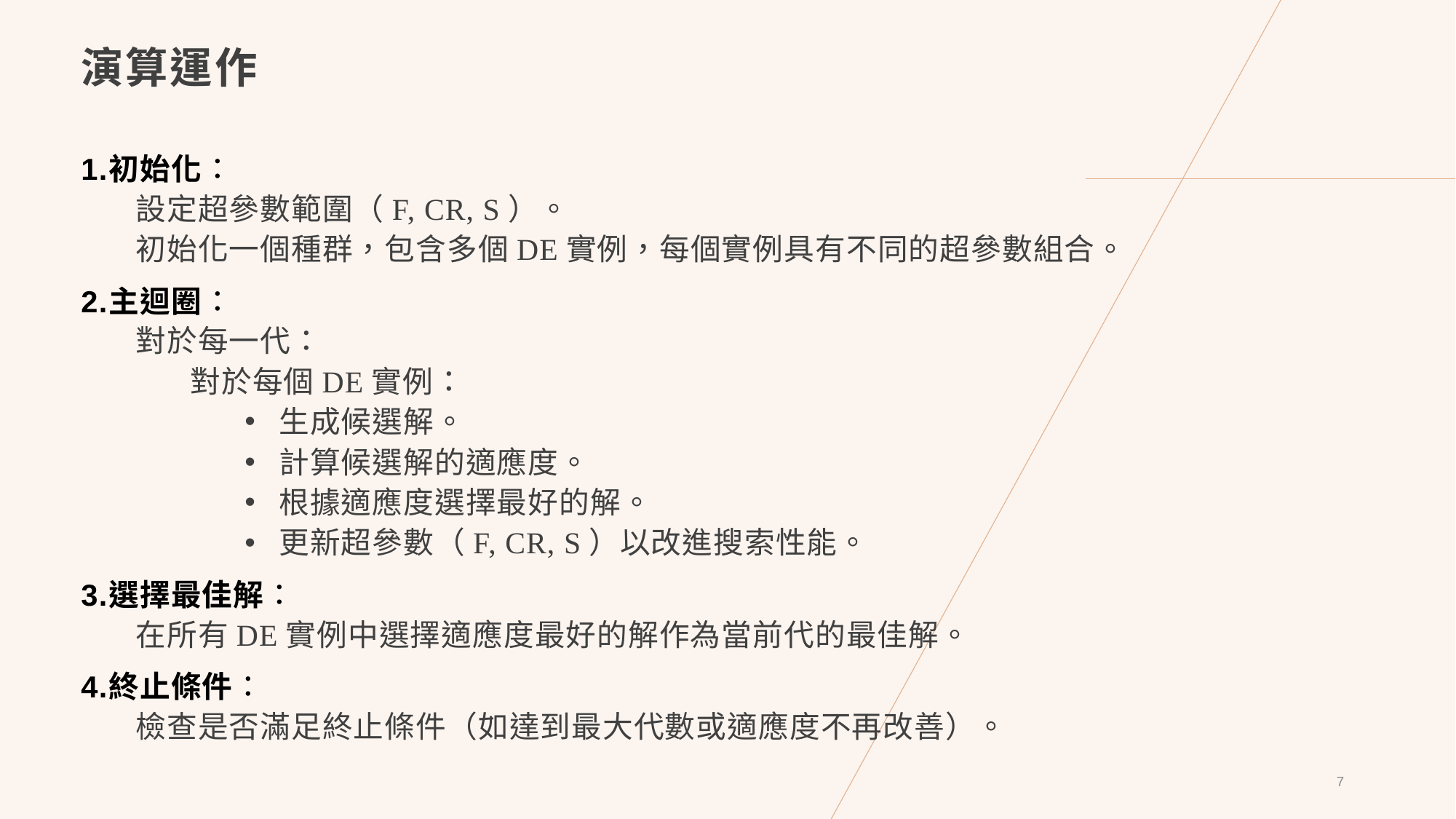

# 演算運作
初始化：
設定超參數範圍（F, CR, S）。
初始化一個種群，包含多個DE實例，每個實例具有不同的超參數組合。
主迴圈：
對於每一代：
對於每個DE實例：
生成候選解。
計算候選解的適應度。
根據適應度選擇最好的解。
更新超參數（F, CR, S）以改進搜索性能。
選擇最佳解：
在所有DE實例中選擇適應度最好的解作為當前代的最佳解。
終止條件：
檢查是否滿足終止條件（如達到最大代數或適應度不再改善）。
7